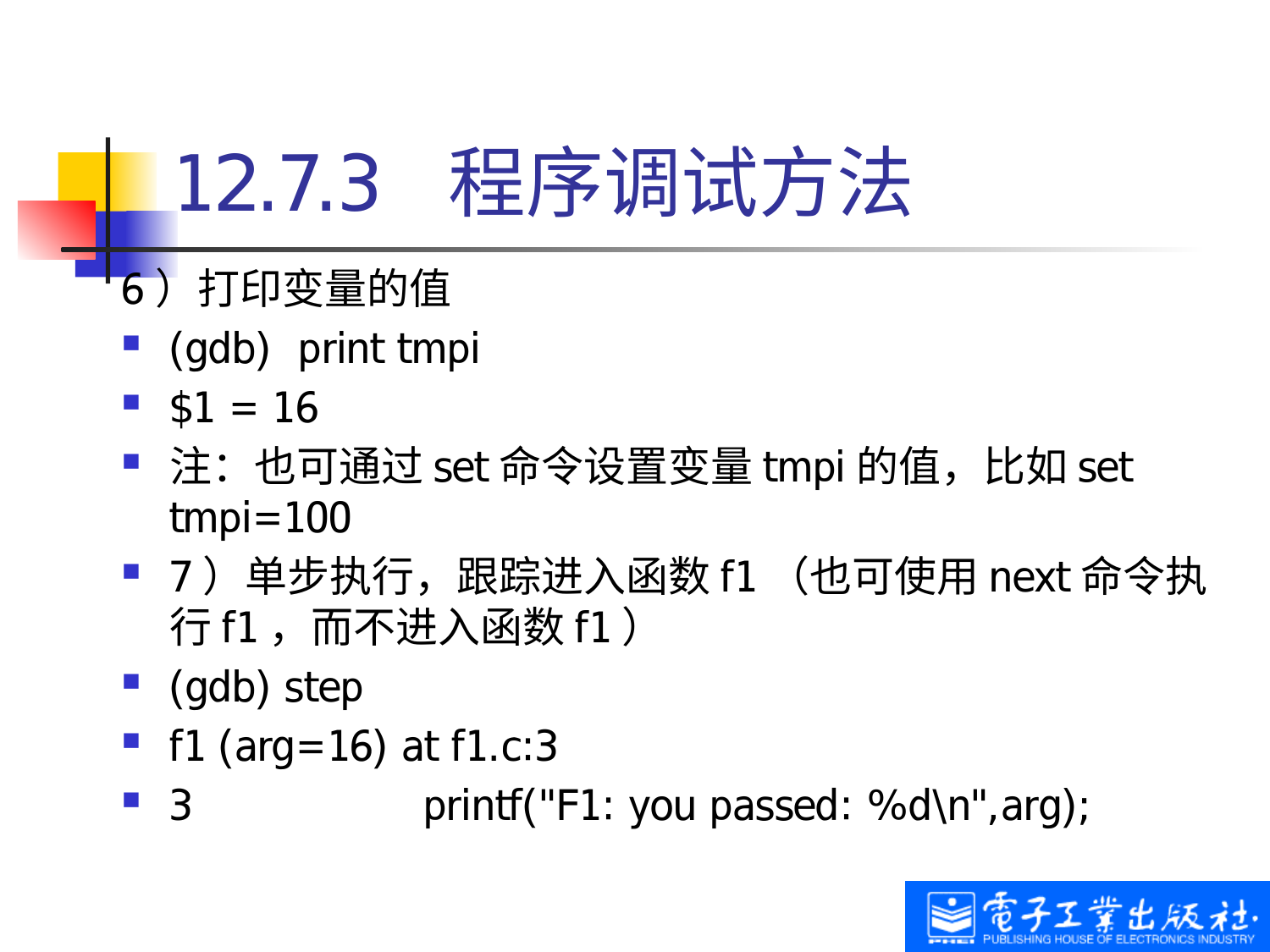

# 12.7.3  程序调试方法
6）打印变量的值
(gdb)  print tmpi
$1 = 16
注：也可通过set命令设置变量tmpi的值，比如set tmpi=100
7）单步执行，跟踪进入函数f1（也可使用next命令执行f1，而不进入函数f1）
(gdb) step
f1 (arg=16) at f1.c:3
3		printf("F1: you passed: %d\n",arg);